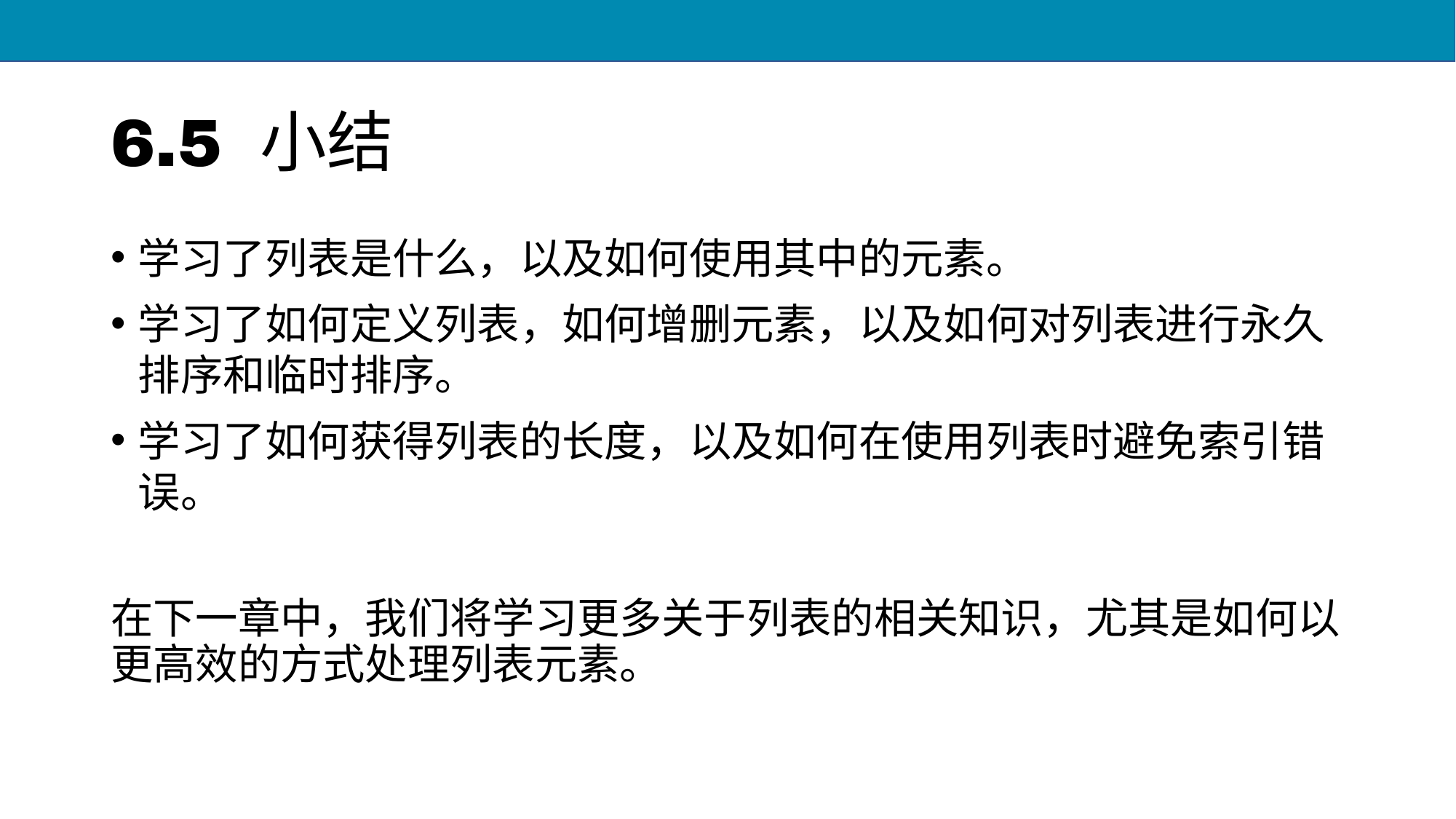

# 6.5 小结
学习了列表是什么，以及如何使用其中的元素。
学习了如何定义列表，如何增删元素，以及如何对列表进行永久排序和临时排序。
学习了如何获得列表的长度，以及如何在使用列表时避免索引错误。

在下一章中，我们将学习更多关于列表的相关知识，尤其是如何以更高效的方式处理列表元素。